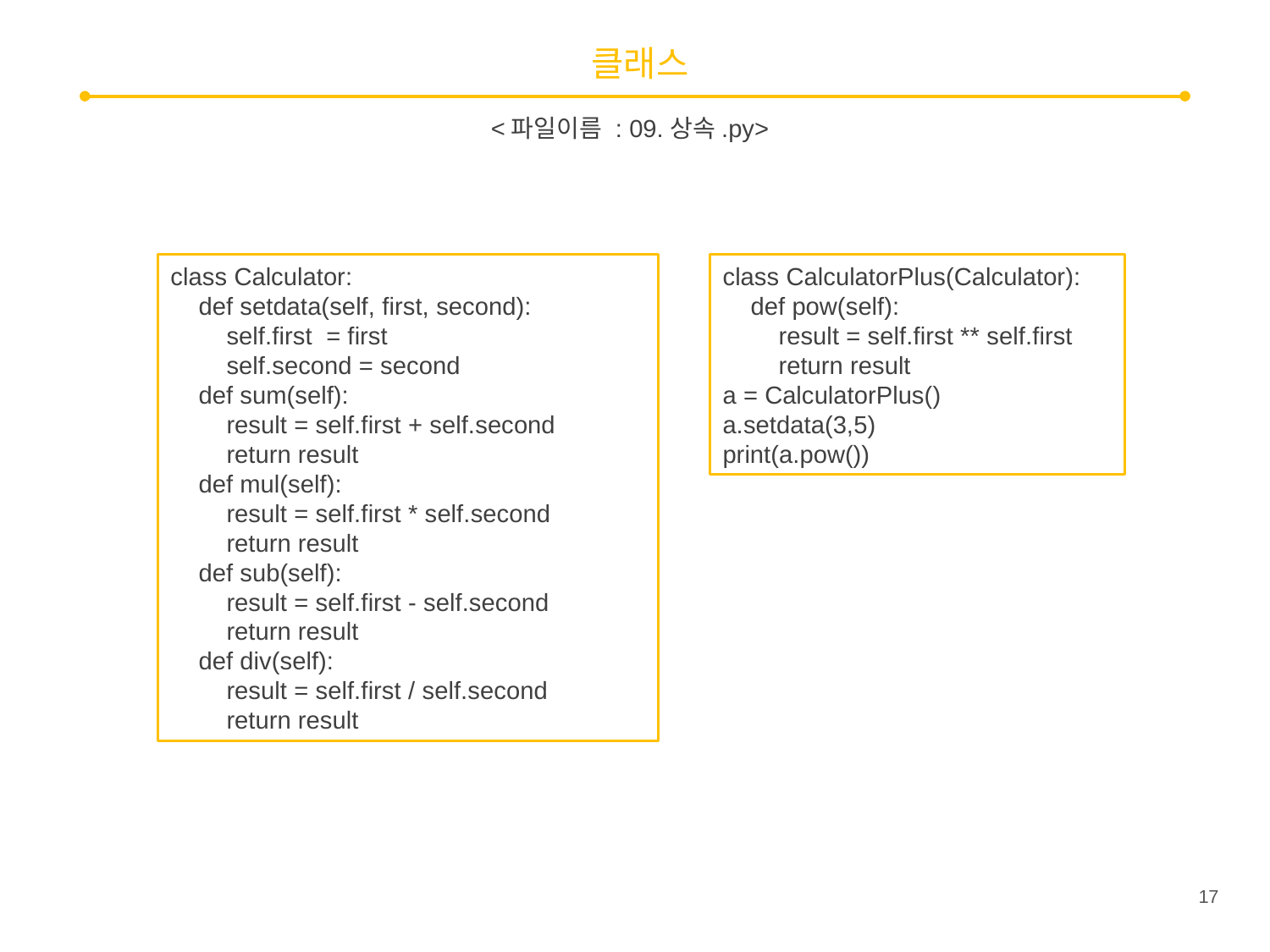

# 클래스
<파일이름 : 09.상속.py>
class Calculator:
    def setdata(self, first, second):
        self.first  = first
        self.second = second
    def sum(self):
        result = self.first + self.second
        return result
    def mul(self):
        result = self.first * self.second
        return result
    def sub(self):
        result = self.first - self.second
        return result
    def div(self):
        result = self.first / self.second
        return result
class CalculatorPlus(Calculator):
    def pow(self):
        result = self.first ** self.first
        return result
a = CalculatorPlus()
a.setdata(3,5)
print(a.pow())